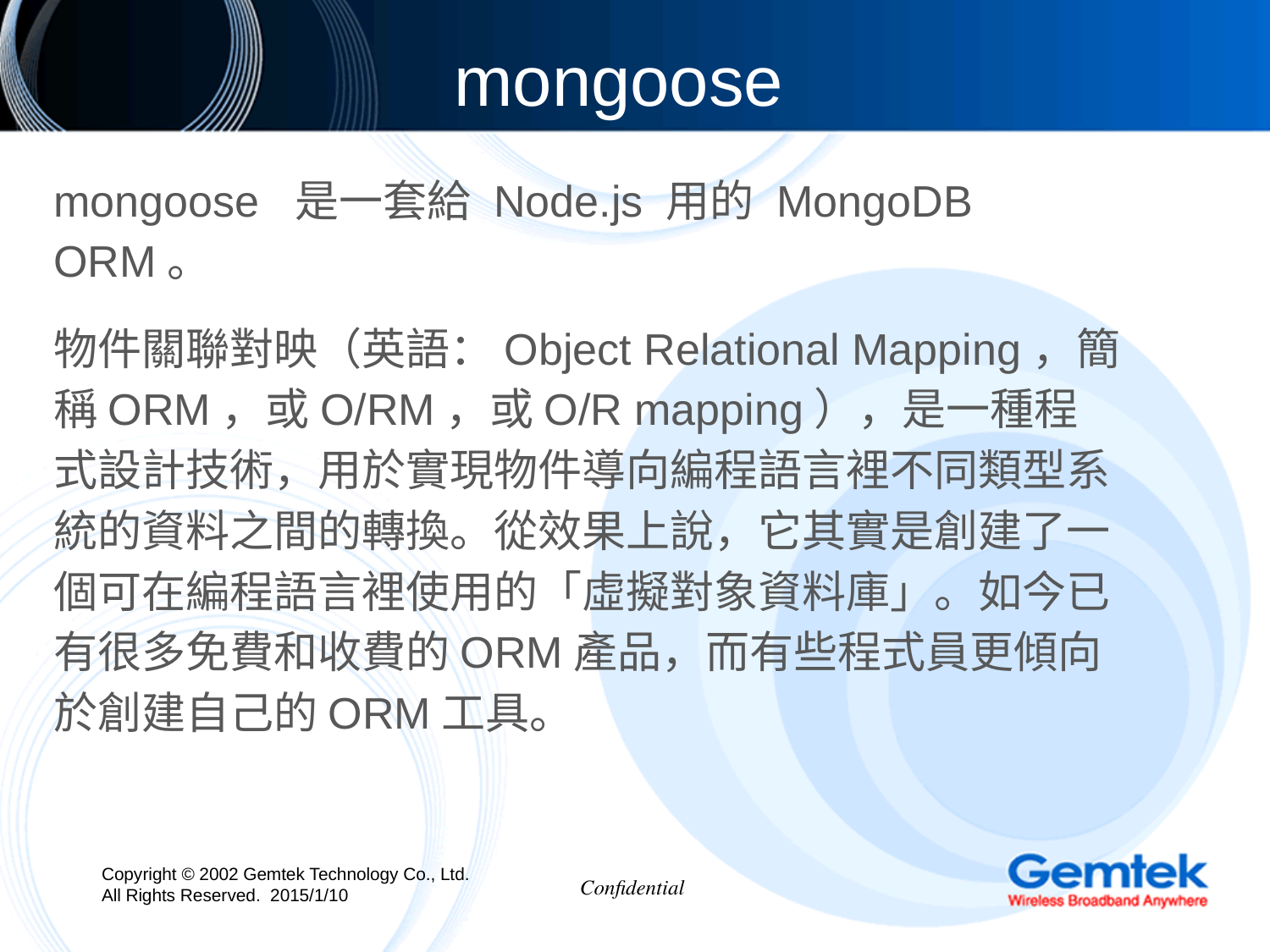

# mongoose
mongoose  是一套給 Node.js 用的 MongoDB ORM。
物件關聯對映（英語：Object Relational Mapping，簡稱ORM，或O/RM，或O/R mapping），是一種程式設計技術，用於實現物件導向編程語言裡不同類型系統的資料之間的轉換。從效果上說，它其實是創建了一個可在編程語言裡使用的「虛擬對象資料庫」。如今已有很多免費和收費的ORM產品，而有些程式員更傾向於創建自己的ORM工具。